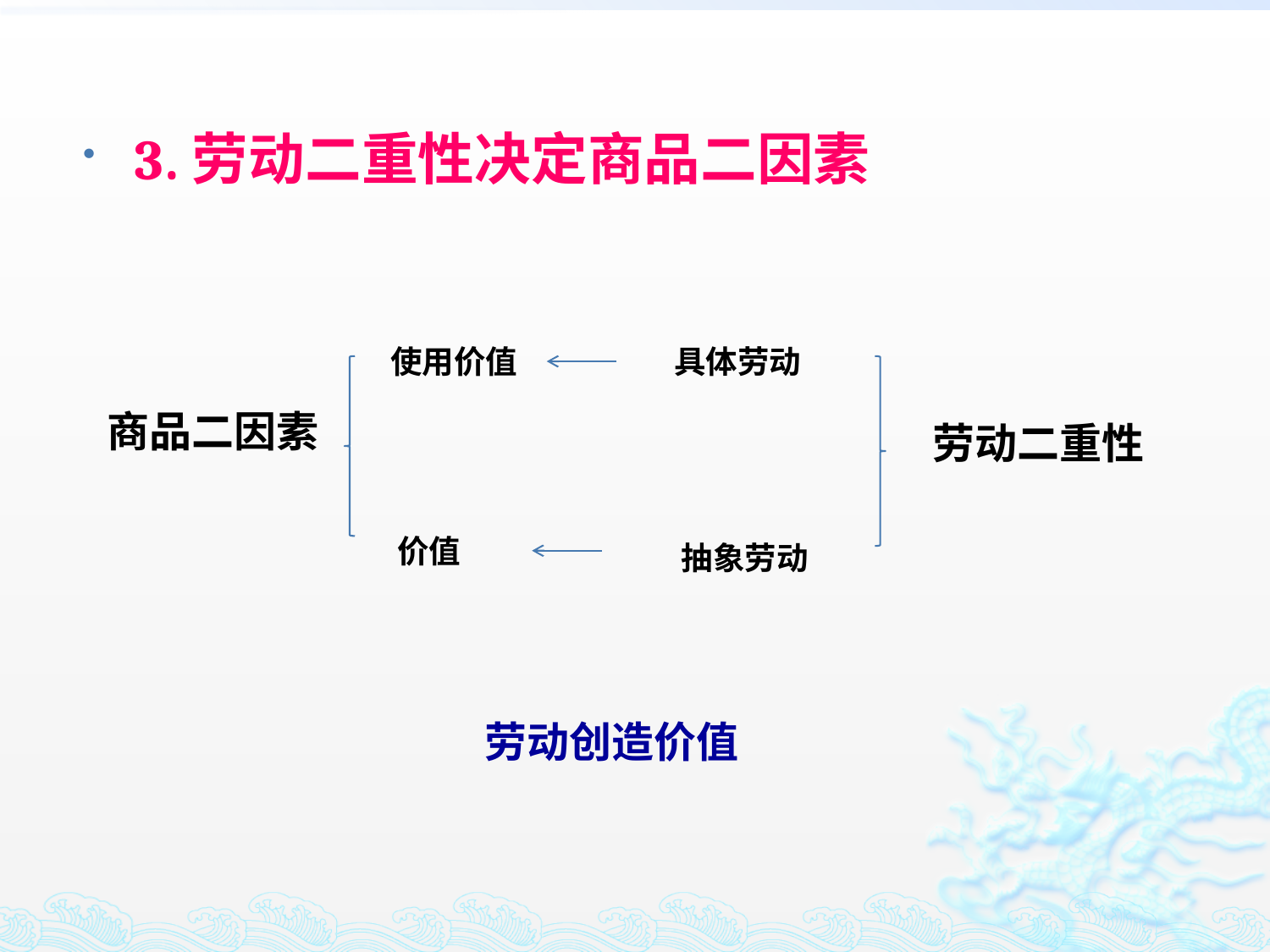

3.劳动二重性决定商品二因素
使用价值
具体劳动

商品二因素
劳动二重性
价值
抽象劳动
劳动创造价值